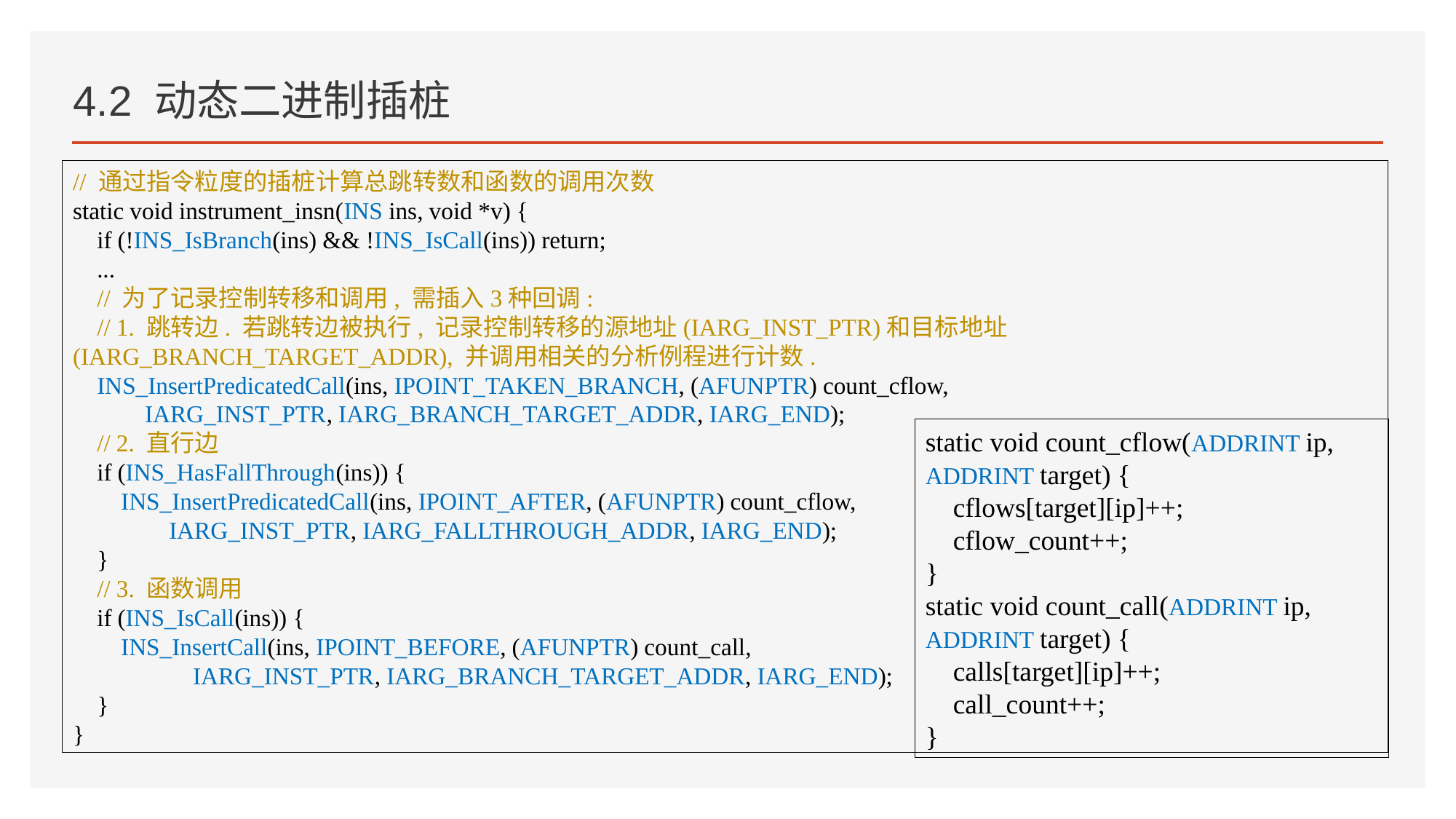

# 4.2 动态二进制插桩
// 通过指令粒度的插桩计算总跳转数和函数的调用次数
static void instrument_insn(INS ins, void *v) {
    if (!INS_IsBranch(ins) && !INS_IsCall(ins)) return;
    ...
    // 为了记录控制转移和调用, 需插入3种回调:
    // 1. 跳转边. 若跳转边被执行, 记录控制转移的源地址(IARG_INST_PTR)和目标地址(IARG_BRANCH_TARGET_ADDR), 并调用相关的分析例程进行计数.
    INS_InsertPredicatedCall(ins, IPOINT_TAKEN_BRANCH, (AFUNPTR) count_cflow,
            IARG_INST_PTR, IARG_BRANCH_TARGET_ADDR, IARG_END);
    // 2. 直行边
    if (INS_HasFallThrough(ins)) {
        INS_InsertPredicatedCall(ins, IPOINT_AFTER, (AFUNPTR) count_cflow,
                IARG_INST_PTR, IARG_FALLTHROUGH_ADDR, IARG_END);
    }
    // 3. 函数调用
    if (INS_IsCall(ins)) {
        INS_InsertCall(ins, IPOINT_BEFORE, (AFUNPTR) count_call,
                    IARG_INST_PTR, IARG_BRANCH_TARGET_ADDR, IARG_END);
    }
}
static void count_cflow(ADDRINT ip, ADDRINT target) {
    cflows[target][ip]++;
    cflow_count++;
}
static void count_call(ADDRINT ip, ADDRINT target) {
    calls[target][ip]++;
    call_count++;
}